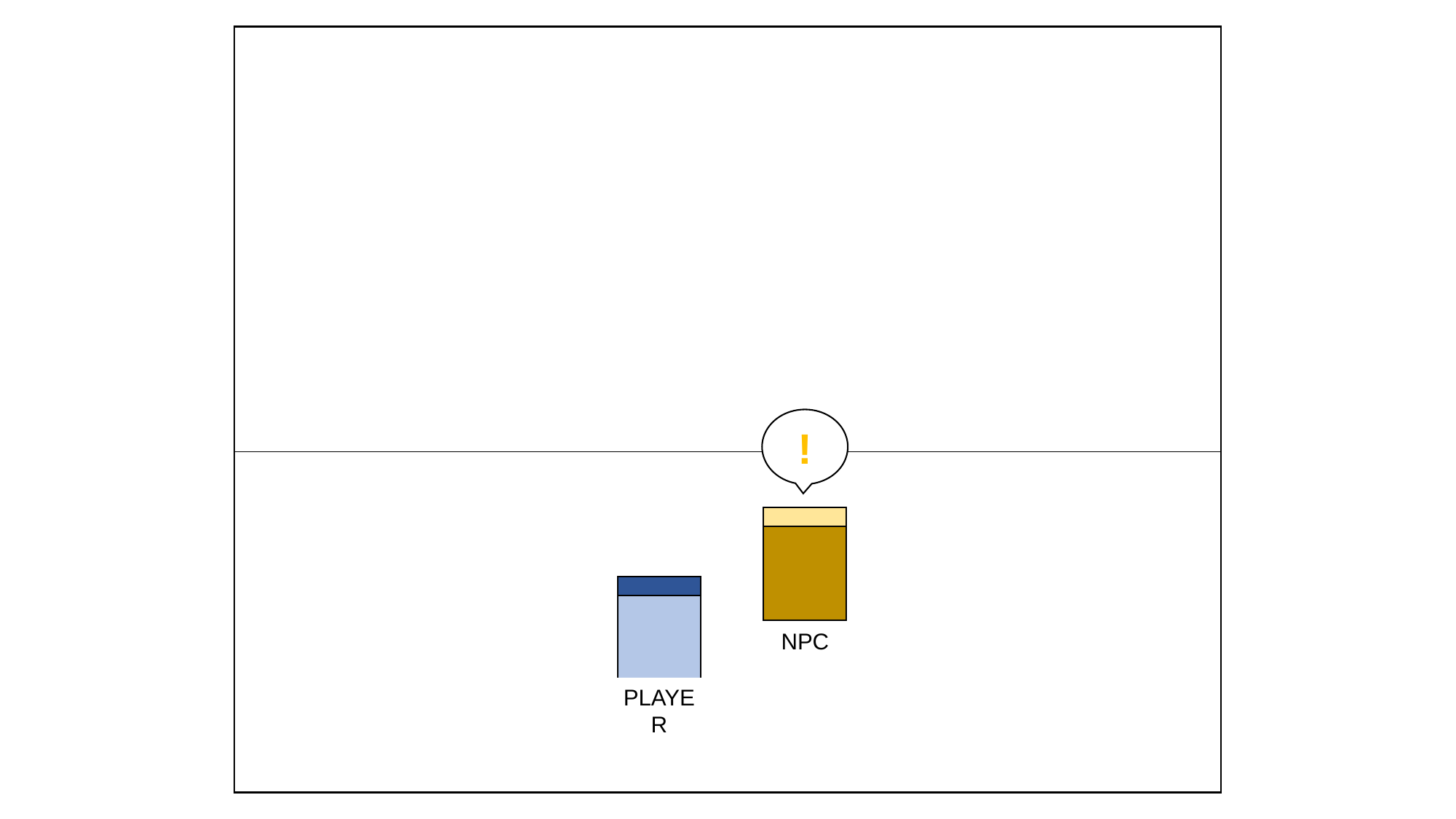

!

NPC
PLAYER
[ 퀘스트 완료 가능 ]